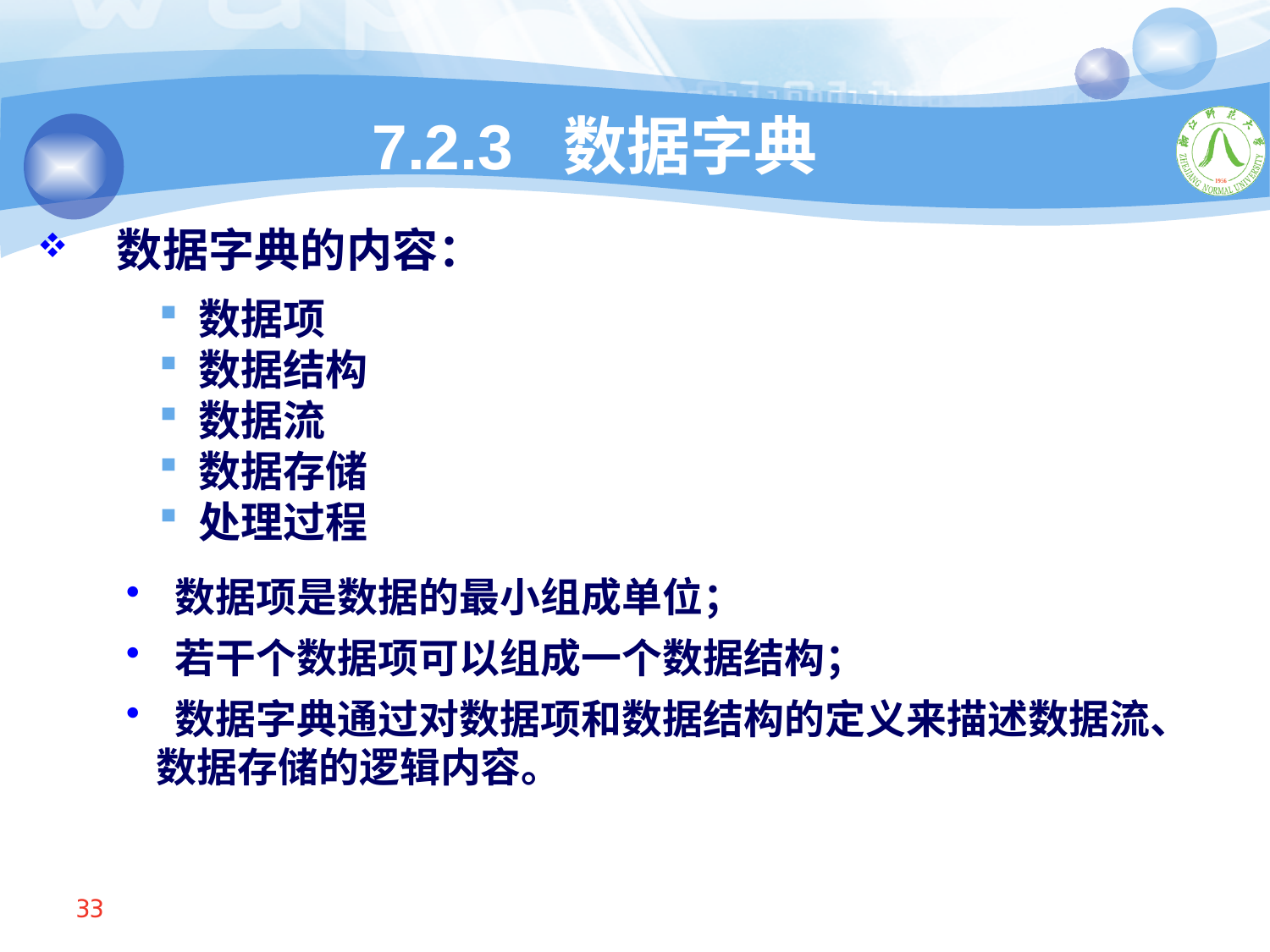

# 7.2.3  数据字典
  数据字典的内容：
数据项
数据结构
数据流
数据存储
处理过程

 数据项是数据的最小组成单位；
 若干个数据项可以组成一个数据结构；
 数据字典通过对数据项和数据结构的定义来描述数据流、数据存储的逻辑内容。
33